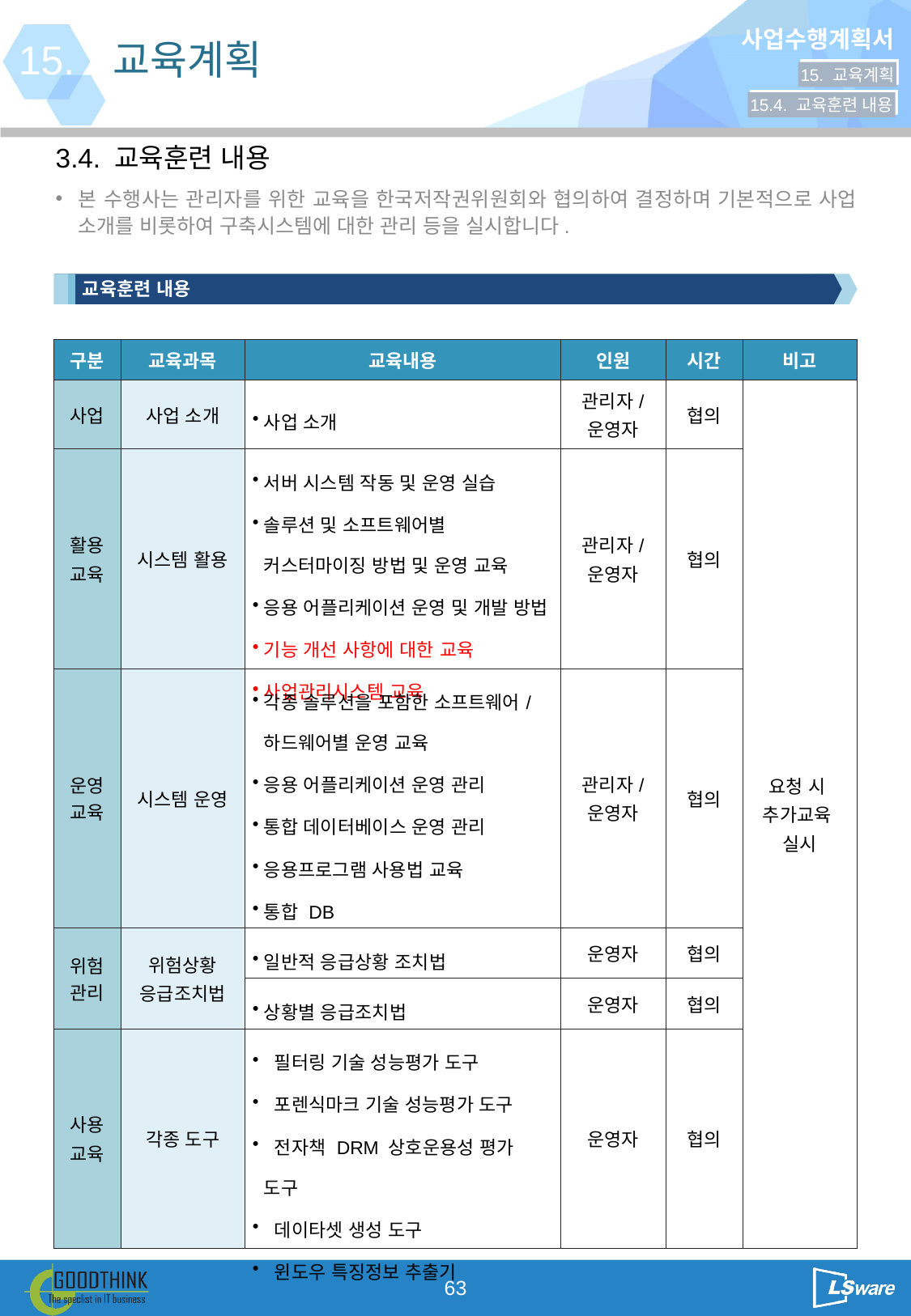

15.
교육계획
15. 교육계획
15.4. 교육훈련 내용
3.4. 교육훈련 내용
본 수행사는 관리자를 위한 교육을 한국저작권위원회와 협의하여 결정하며 기본적으로 사업 소개를 비롯하여 구축시스템에 대한 관리 등을 실시합니다.

교육훈련 내용
| 구분 | 교육과목 | 교육내용 | 인원 | 시간 | 비고 |
| --- | --- | --- | --- | --- | --- |
| 사업 | 사업 소개 | 사업 소개 | 관리자/ 운영자 | 협의 | 요청 시 추가교육 실시 |
| 활용 교육 | 시스템 활용 | 서버 시스템 작동 및 운영 실습 솔루션 및 소프트웨어별 커스터마이징 방법 및 운영 교육 응용 어플리케이션 운영 및 개발 방법 기능 개선 사항에 대한 교육 사업관리시스템 교육 | 관리자/ 운영자 | 협의 |  |
| 운영교육 | 시스템 운영 | 각종 솔루션을 포함한 소프트웨어/하드웨어별 운영 교육 응용 어플리케이션 운영 관리 통합 데이터베이스 운영 관리 응용프로그램 사용법 교육 통합 DB | 관리자/ 운영자 | 협의 |  |
| 위험관리 | 위험상황 응급조치법 | 일반적 응급상황 조치법 | 운영자 | 협의 |  |
|  |  | 상황별 응급조치법 | 운영자 | 협의 |  |
| 사용 교육 | 각종 도구 | 필터링 기술 성능평가 도구 포렌식마크 기술 성능평가 도구 전자책 DRM 상호운용성 평가 도구 데이타셋 생성 도구 윈도우 특징정보 추출기 | 운영자 | 협의 |  |